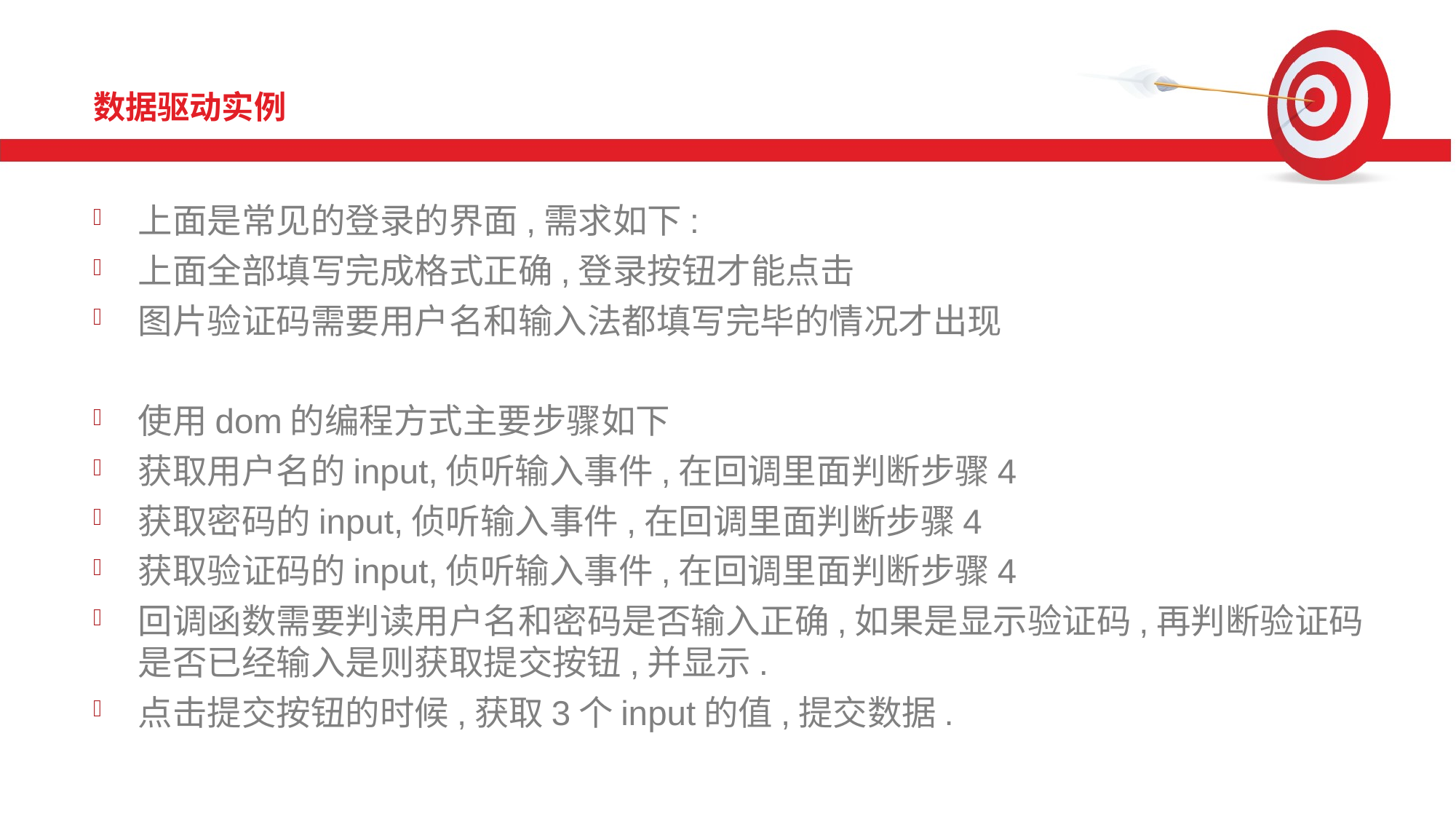

# 数据驱动实例

上面是常见的登录的界面,需求如下:
上面全部填写完成格式正确,登录按钮才能点击
图片验证码需要用户名和输入法都填写完毕的情况才出现

使用dom的编程方式主要步骤如下
获取用户名的input,侦听输入事件,在回调里面判断步骤4
获取密码的input,侦听输入事件,在回调里面判断步骤4
获取验证码的input,侦听输入事件,在回调里面判断步骤4
回调函数需要判读用户名和密码是否输入正确,如果是显示验证码,再判断验证码是否已经输入是则获取提交按钮,并显示.
点击提交按钮的时候,获取3个input的值,提交数据.